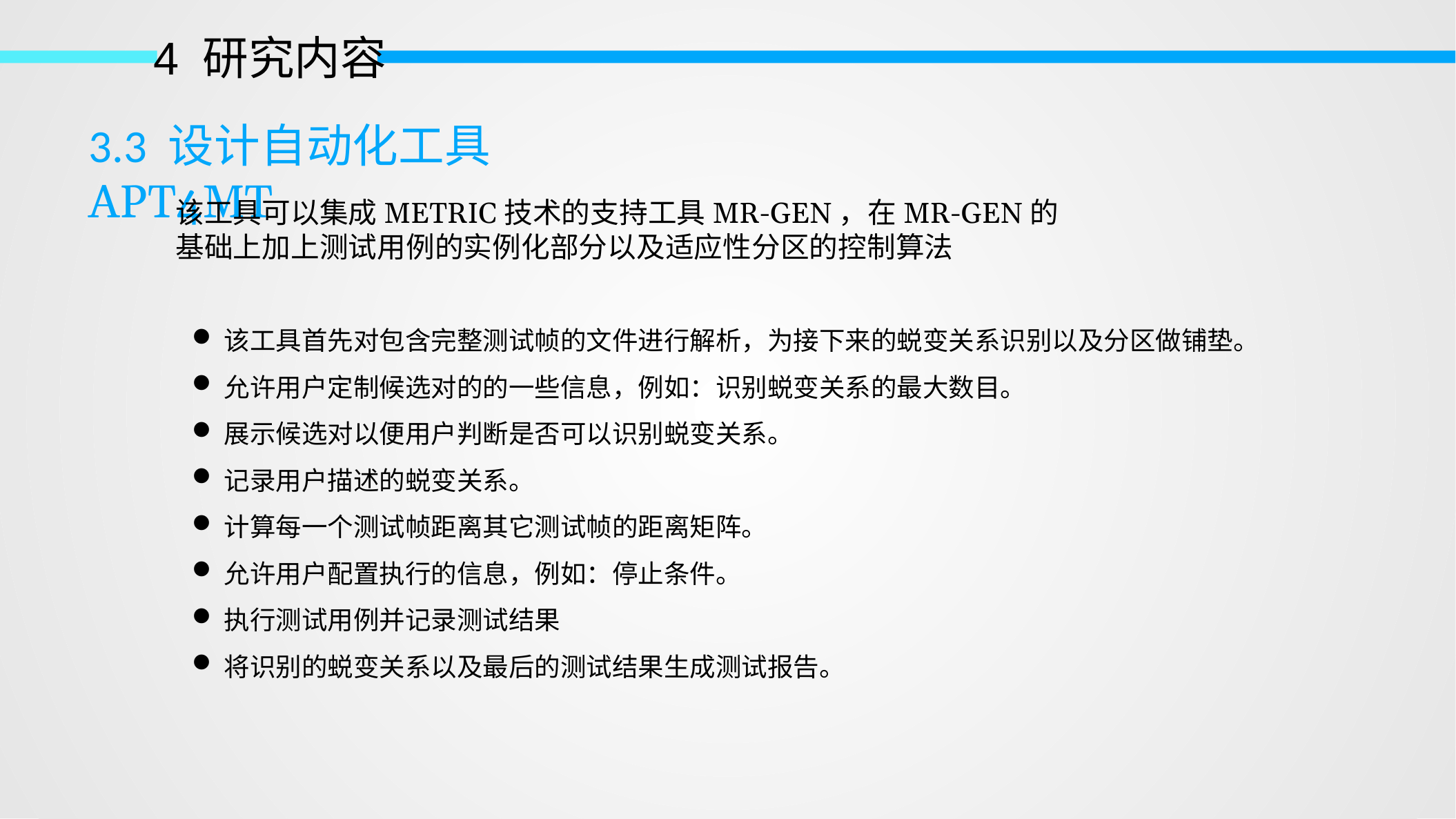

4 研究内容

3.3 设计自动化工具APT4MT
该工具可以集成METRIC技术的支持工具MR-GEN，在MR-GEN的基础上加上测试用例的实例化部分以及适应性分区的控制算法
该工具首先对包含完整测试帧的文件进行解析，为接下来的蜕变关系识别以及分区做铺垫。
允许用户定制候选对的的一些信息，例如：识别蜕变关系的最大数目。
展示候选对以便用户判断是否可以识别蜕变关系。
记录用户描述的蜕变关系。
计算每一个测试帧距离其它测试帧的距离矩阵。
允许用户配置执行的信息，例如：停止条件。
执行测试用例并记录测试结果
将识别的蜕变关系以及最后的测试结果生成测试报告。